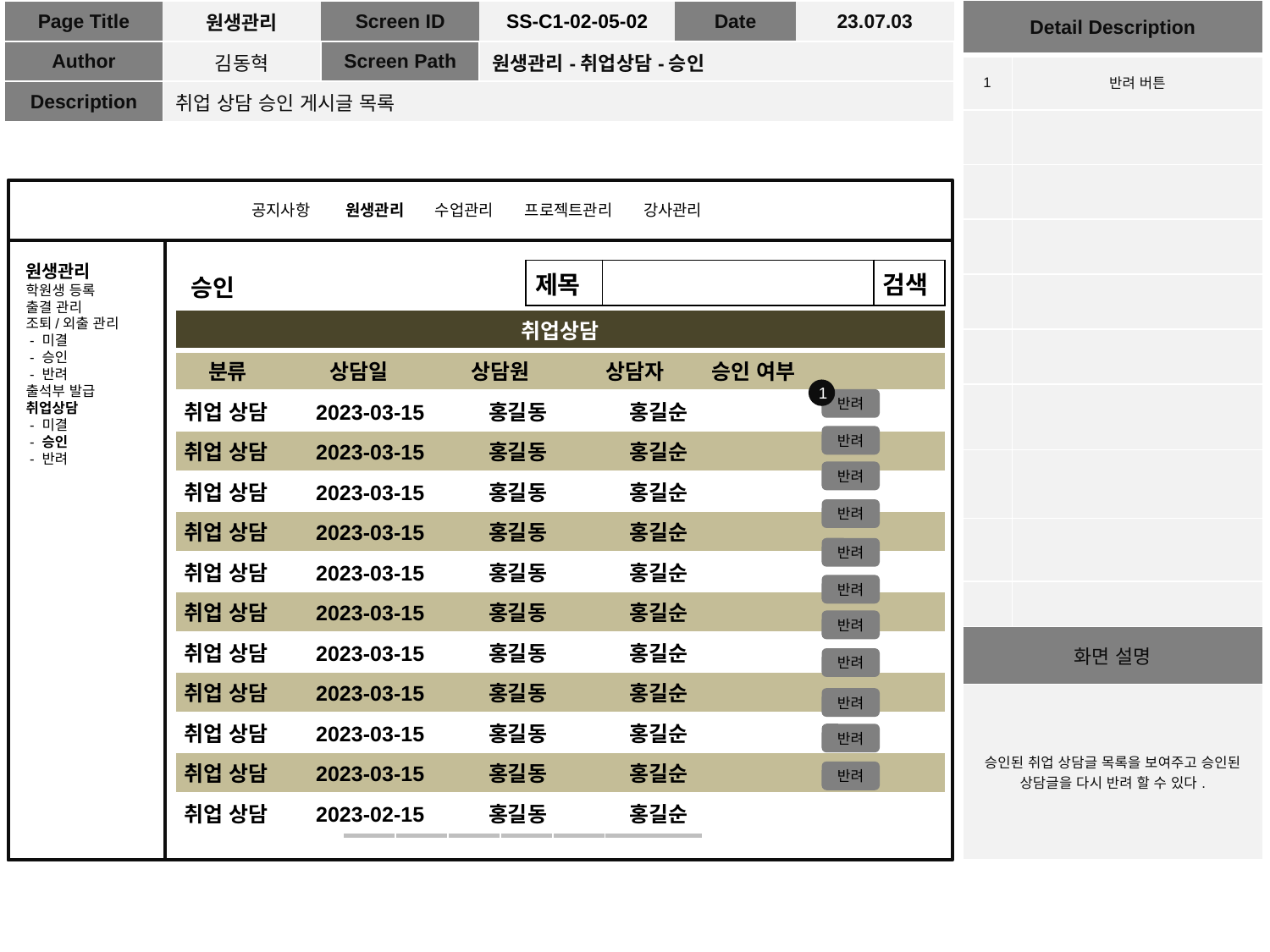

| Detail Description |  |
| --- | --- |
| 1 | 반려 버튼 |
|  |  |
|  |  |
|  |  |
|  |  |
|  |  |
|  |  |
|  |  |
|  |  |
|  |  |
| 화면 설명 |  |
| 승인된 취업 상담글 목록을 보여주고 승인된 상담글을 다시 반려 할 수 있다. |  |
| Page Title | 원생관리 | Screen ID | SS-C1-02-05-02 | Date | 23.07.03 |
| --- | --- | --- | --- | --- | --- |
| Author | 김동혁 | Screen Path | 원생관리-취업상담-승인 |  |  |
| Description | 취업 상담 승인 게시글 목록 |  |  |  |  |

공지사항        원생관리       수업관리       프로젝트관리       강사관리

원생관리
학원생 등록
출결 관리
조퇴/외출 관리
 - 미결
 - 승인
 - 반려
출석부 발급
취업상담
 - 미결
 - 승인
 - 반려

| 제목 |  | 검색 |
| --- | --- | --- |
승인
| 취업상담 |
| --- |
| 분류 상담일 상담원 상담자 승인 여부 |
| 취업 상담 2023-03-15 홍길동 홍길순 |
| 취업 상담 2023-03-15 홍길동 홍길순 |
| 취업 상담 2023-03-15 홍길동 홍길순 |
| 취업 상담 2023-03-15 홍길동 홍길순 |
| 취업 상담 2023-03-15 홍길동 홍길순 |
| 취업 상담 2023-03-15 홍길동 홍길순 |
| 취업 상담 2023-03-15 홍길동 홍길순 |
| 취업 상담 2023-03-15 홍길동 홍길순 |
| 취업 상담 2023-03-15 홍길동 홍길순 |
| 취업 상담 2023-03-15 홍길동 홍길순 |
| 취업 상담 2023-02-15 홍길동 홍길순 |
1
반려
반려
반려
반려
반려
반려
반려
반려
반려
반려
반려
| 1 | 2 | 3 | 4 | 5 | NEXT |
| --- | --- | --- | --- | --- | --- |